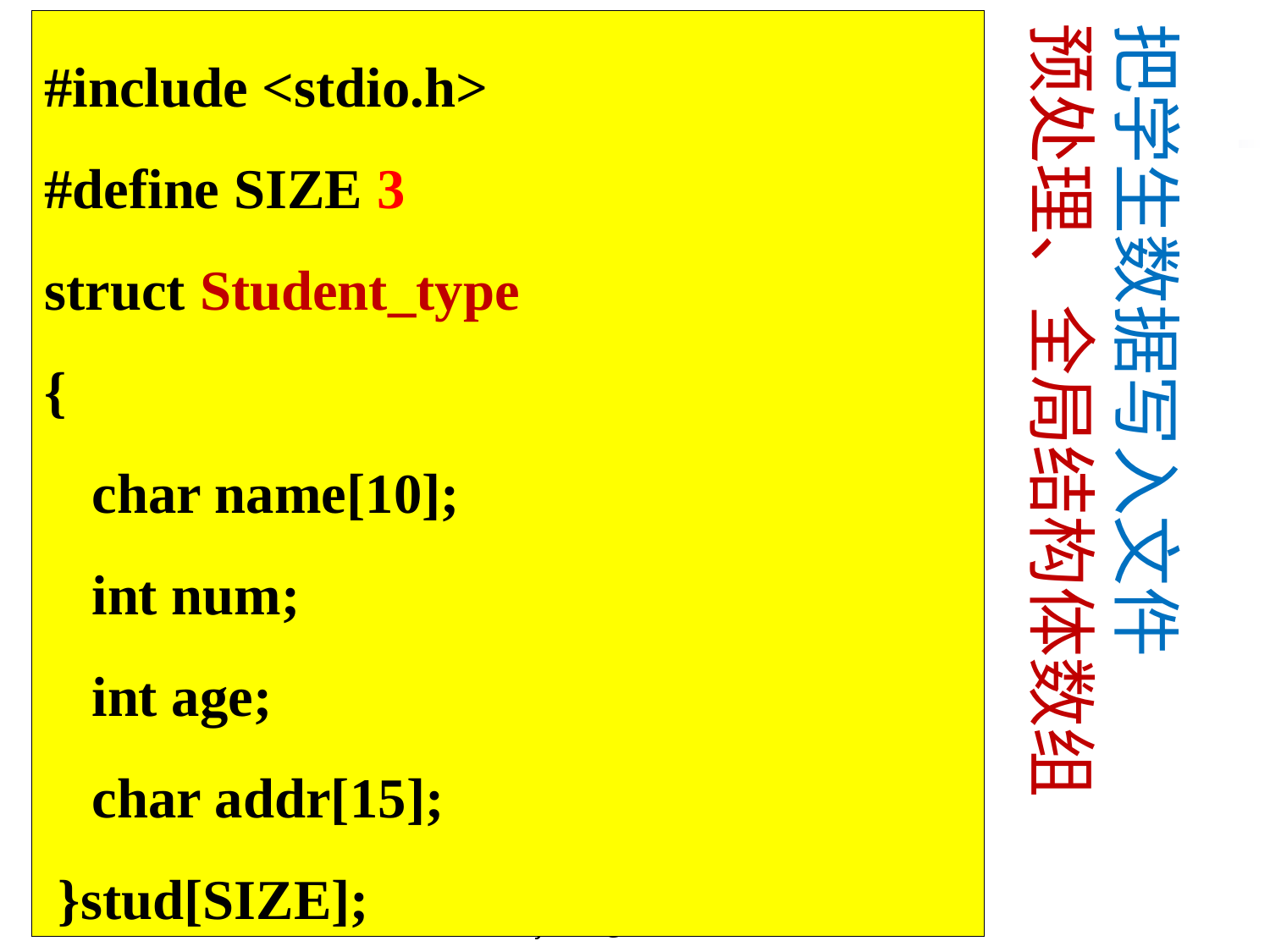

#include <stdio.h>
#define SIZE 3
struct Student_type
{
	char name[10];
	int num;
	int age;
	char addr[15];
 }stud[SIZE];
把学生数据写入文件
预处理、全局结构体数组

2023/12/12
王化雨 whuayu000@163.com 13306442222
37/34